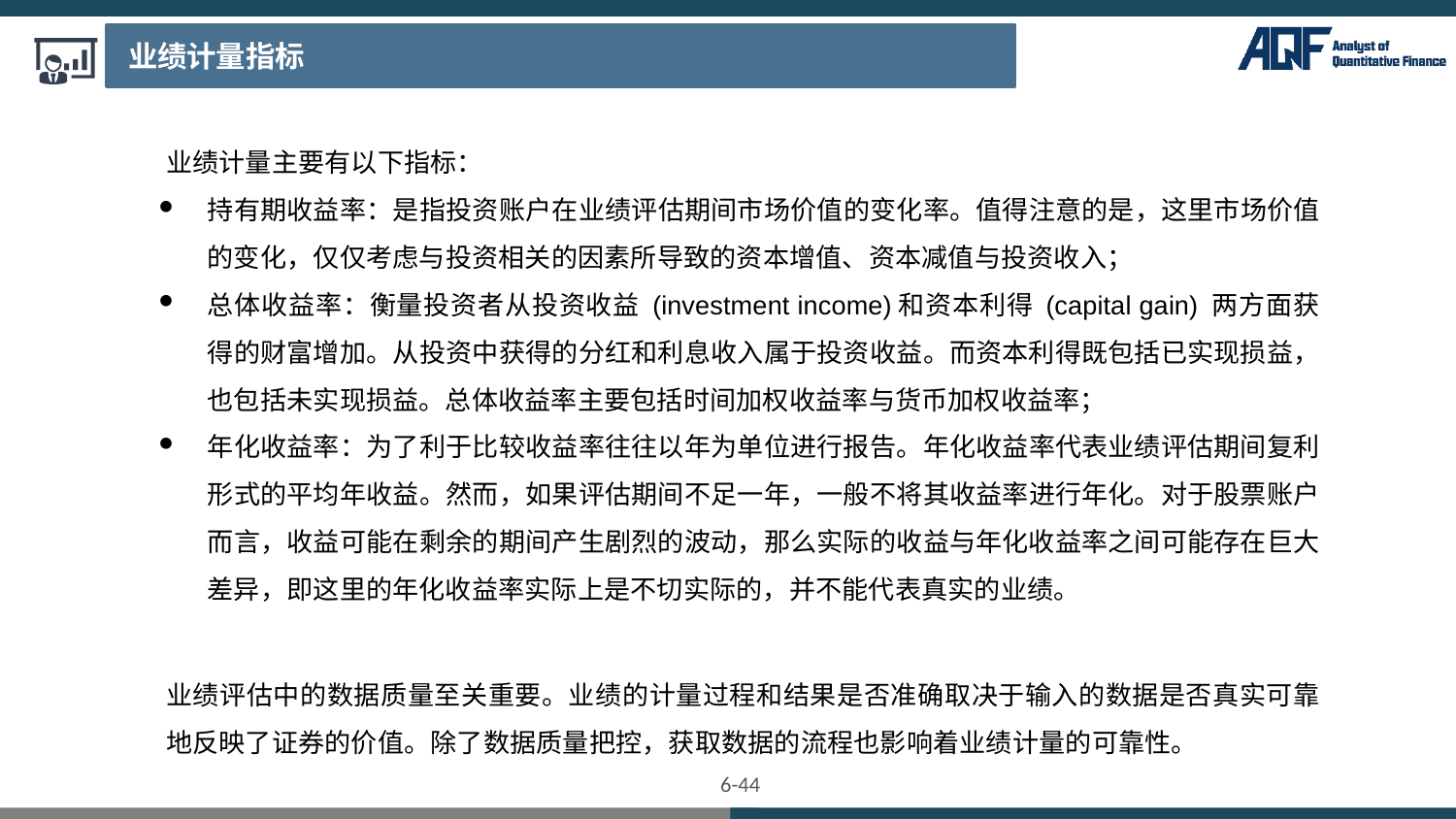

业绩计量指标
业绩计量主要有以下指标：
持有期收益率：是指投资账户在业绩评估期间市场价值的变化率。值得注意的是，这里市场价值的变化，仅仅考虑与投资相关的因素所导致的资本增值、资本减值与投资收入；
总体收益率：衡量投资者从投资收益 (investment income)和资本利得 (capital gain) 两方面获得的财富增加。从投资中获得的分红和利息收入属于投资收益。而资本利得既包括已实现损益，也包括未实现损益。总体收益率主要包括时间加权收益率与货币加权收益率；
年化收益率：为了利于比较收益率往往以年为单位进行报告。年化收益率代表业绩评估期间复利形式的平均年收益。然而，如果评估期间不足一年，一般不将其收益率进行年化。对于股票账户而言，收益可能在剩余的期间产生剧烈的波动，那么实际的收益与年化收益率之间可能存在巨大差异，即这里的年化收益率实际上是不切实际的，并不能代表真实的业绩。

业绩评估中的数据质量至关重要。业绩的计量过程和结果是否准确取决于输入的数据是否真实可靠地反映了证券的价值。除了数据质量把控，获取数据的流程也影响着业绩计量的可靠性。